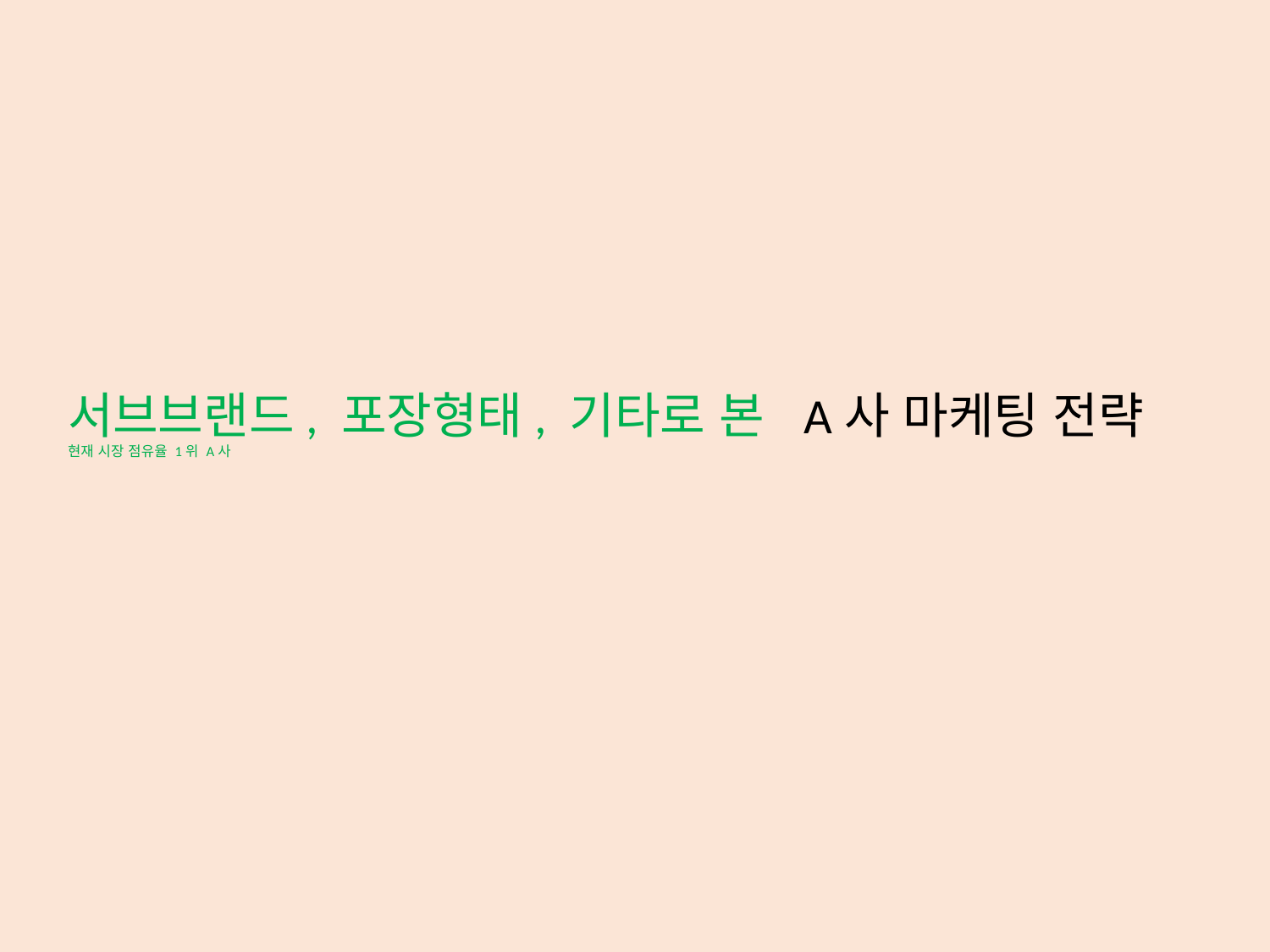

# 서브브랜드, 포장형태, 기타로 본  A사 마케팅 전략 현재 시장 점유율 1위 A사